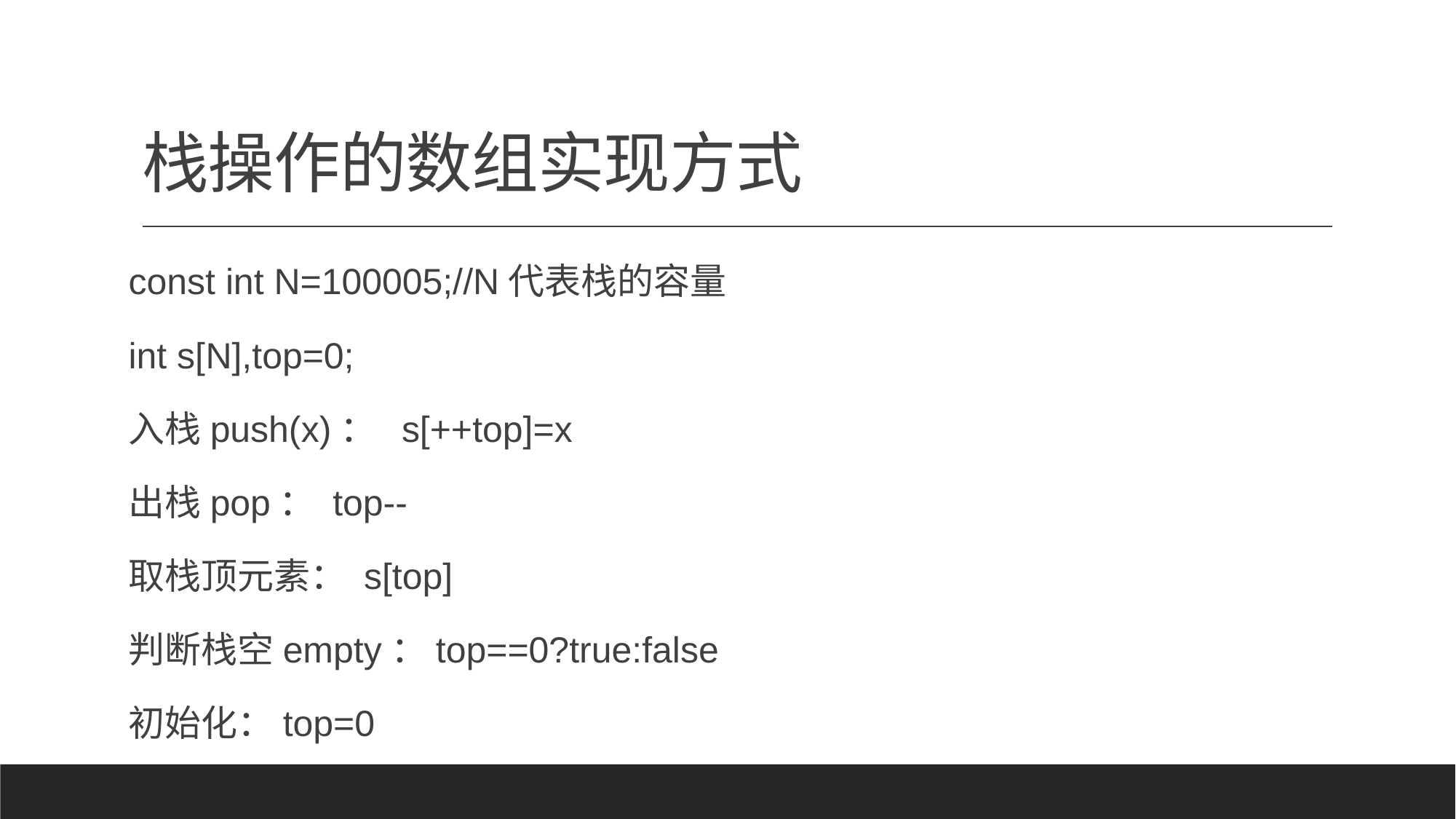

# 栈操作的数组实现方式
const int N=100005;//N代表栈的容量
int s[N],top=0;
入栈push(x)：  s[++top]=x
出栈pop： top--
取栈顶元素： s[top]
判断栈空empty：top==0?true:false
初始化：top=0